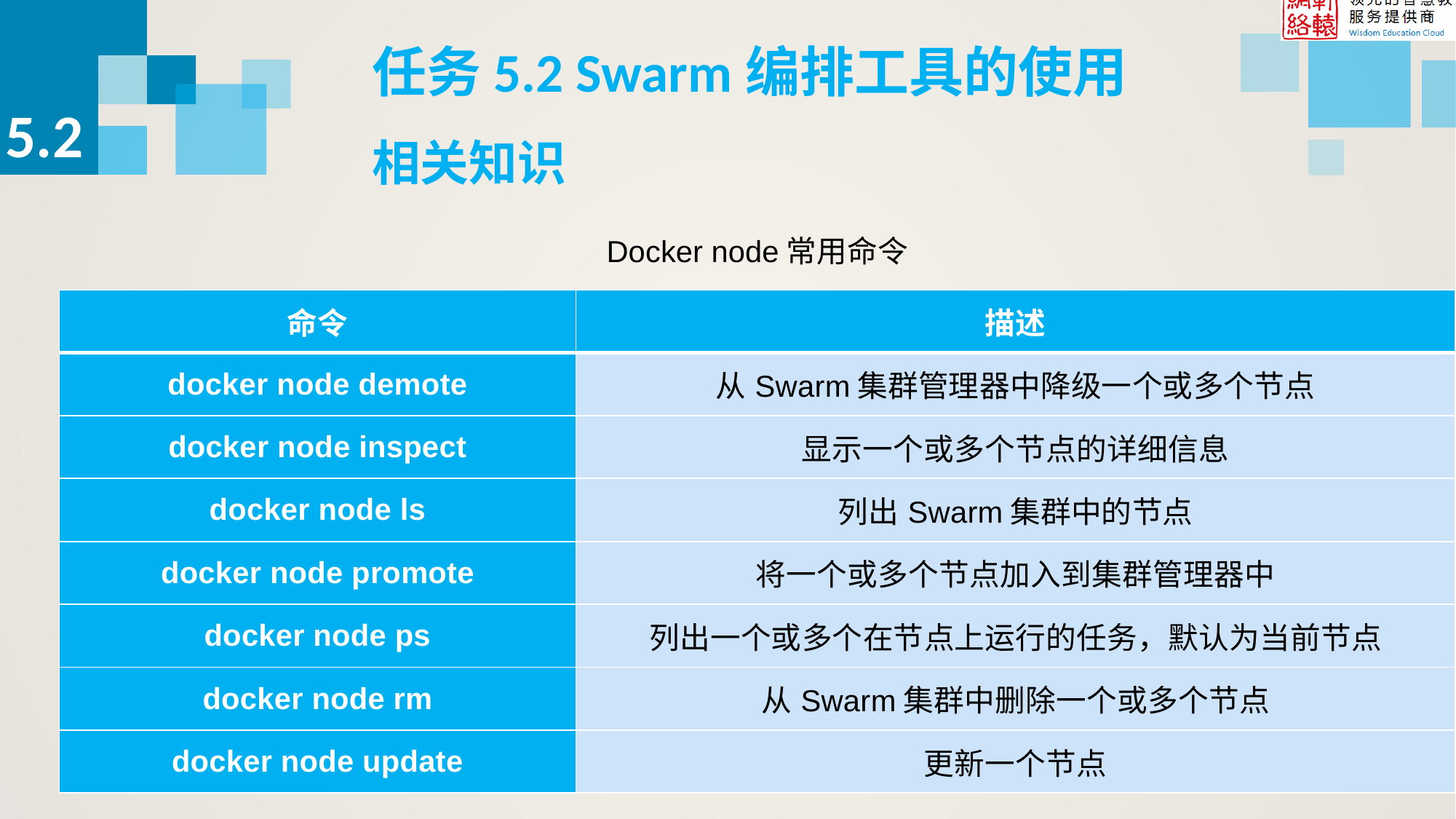

任务5.2 Swarm编排工具的使用
5.2
相关知识
Docker node常用命令
| 命令 | 描述 |
| --- | --- |
| docker node demote | 从Swarm集群管理器中降级一个或多个节点 |
| docker node inspect | 显示一个或多个节点的详细信息 |
| docker node ls | 列出Swarm集群中的节点 |
| docker node promote | 将一个或多个节点加入到集群管理器中 |
| docker node ps | 列出一个或多个在节点上运行的任务，默认为当前节点 |
| docker node rm | 从Swarm集群中删除一个或多个节点 |
| docker node update | 更新一个节点 |